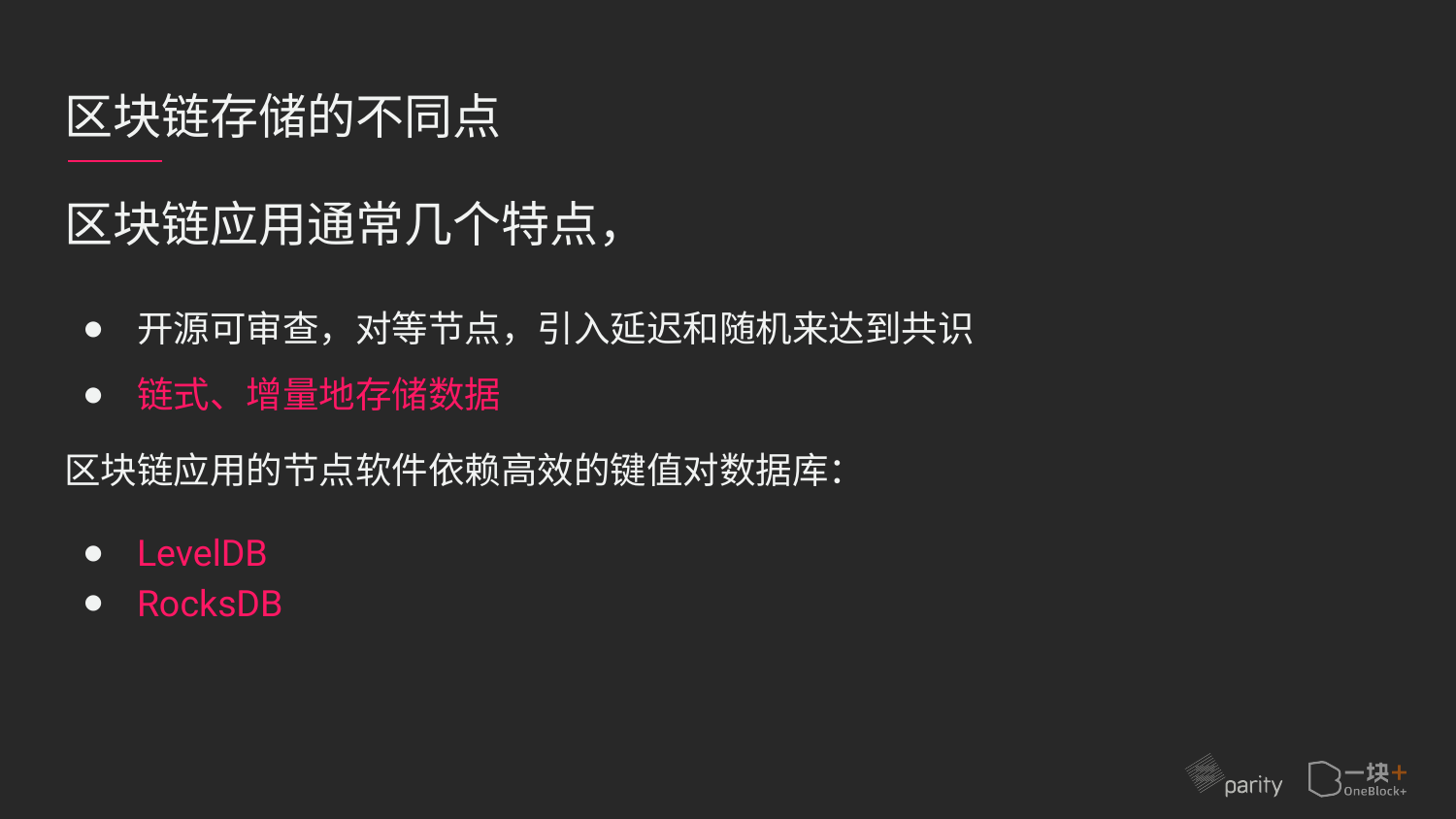

# 区块链存储的不同点
区块链应用通常几个特点，
开源可审查，对等节点，引入延迟和随机来达到共识
链式、增量地存储数据

区块链应用的节点软件依赖高效的键值对数据库：
LevelDB
RocksDB